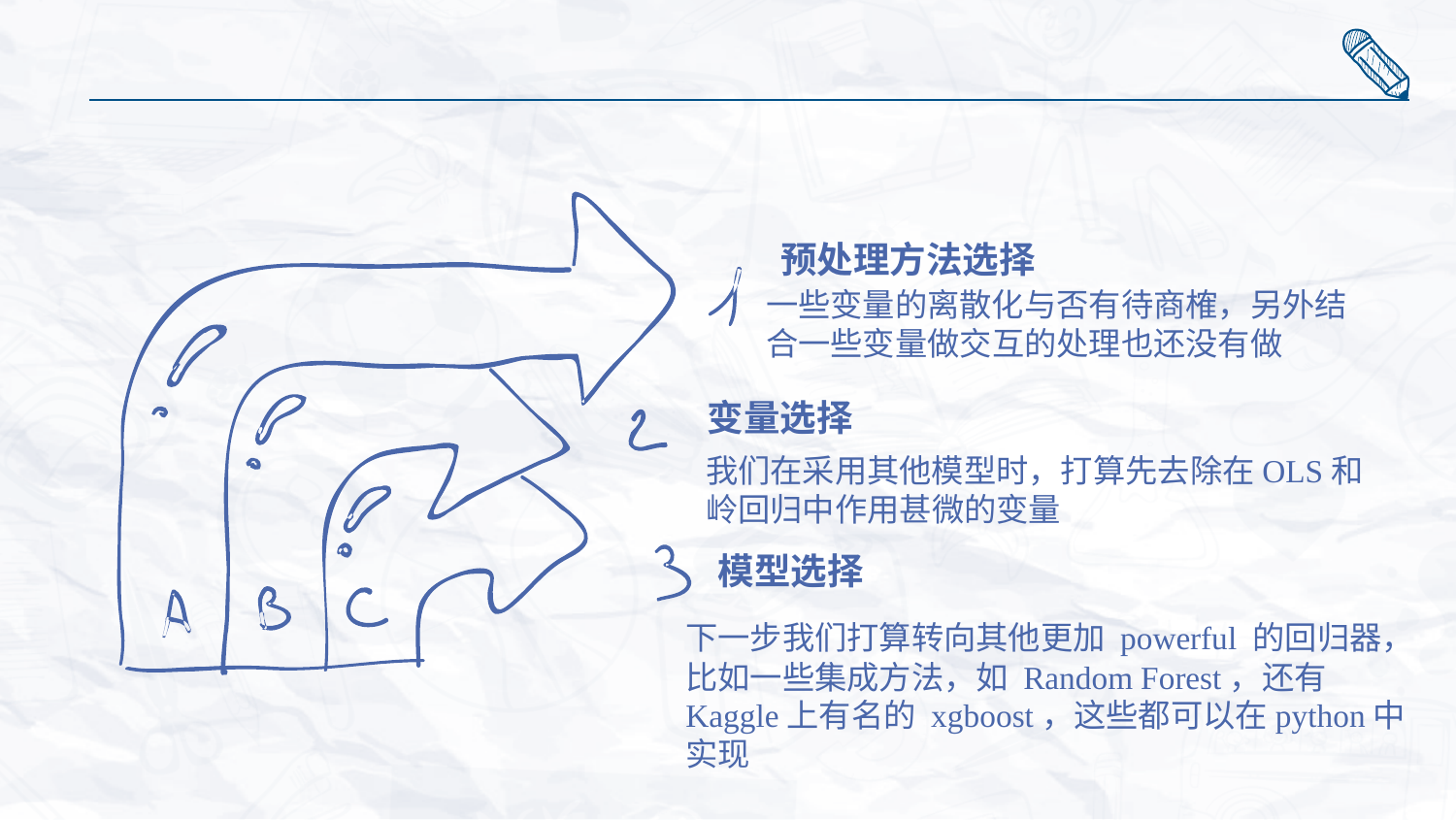

预处理方法选择

一些变量的离散化与否有待商榷，另外结合一些变量做交互的处理也还没有做
变量选择

我们在采用其他模型时，打算先去除在OLS和岭回归中作用甚微的变量

模型选择
下一步我们打算转向其他更加 powerful 的回归器，比如一些集成方法，如 Random Forest，还有 Kaggle上有名的 xgboost，这些都可以在python中实现